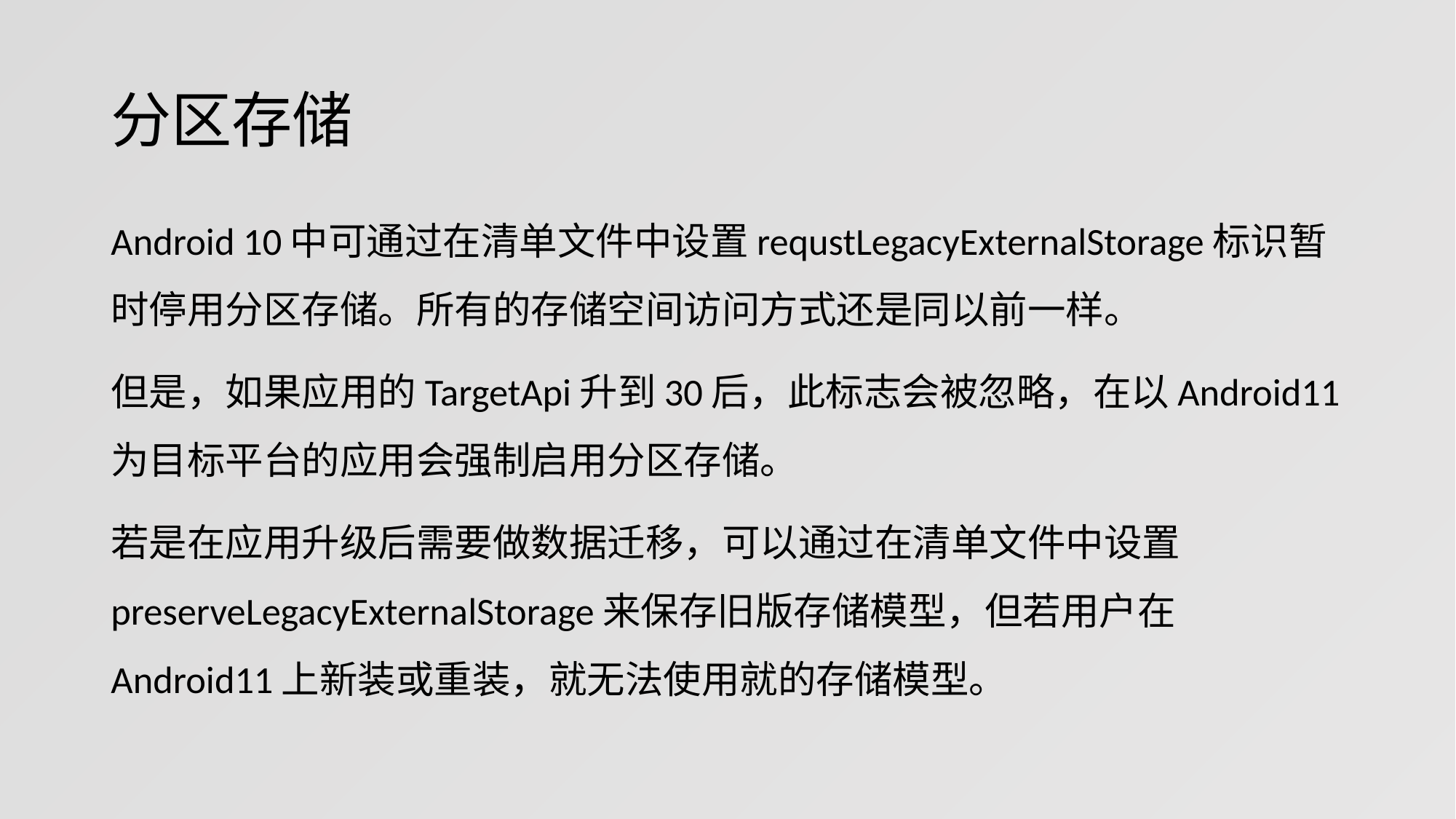

# 分区存储
Android 10中可通过在清单文件中设置requstLegacyExternalStorage标识暂时停用分区存储。所有的存储空间访问方式还是同以前一样。
但是，如果应用的TargetApi升到30后，此标志会被忽略，在以Android11为目标平台的应用会强制启用分区存储。
若是在应用升级后需要做数据迁移，可以通过在清单文件中设置preserveLegacyExternalStorage来保存旧版存储模型，但若用户在Android11上新装或重装，就无法使用就的存储模型。